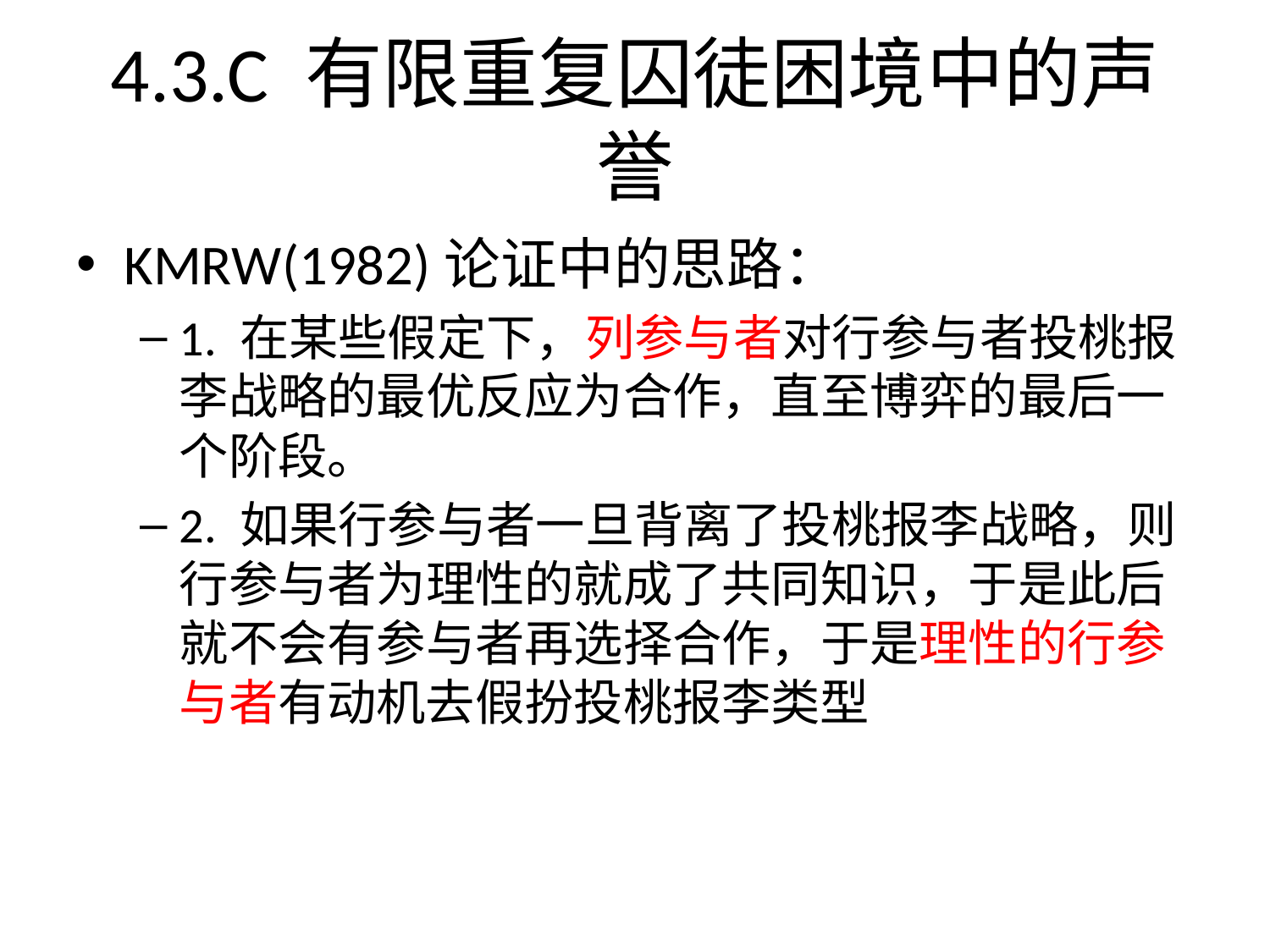

4.3.C 有限重复囚徒困境中的声誉
KMRW(1982)论证中的思路：
1. 在某些假定下，列参与者对行参与者投桃报李战略的最优反应为合作，直至博弈的最后一个阶段。
2. 如果行参与者一旦背离了投桃报李战略，则行参与者为理性的就成了共同知识，于是此后就不会有参与者再选择合作，于是理性的行参与者有动机去假扮投桃报李类型